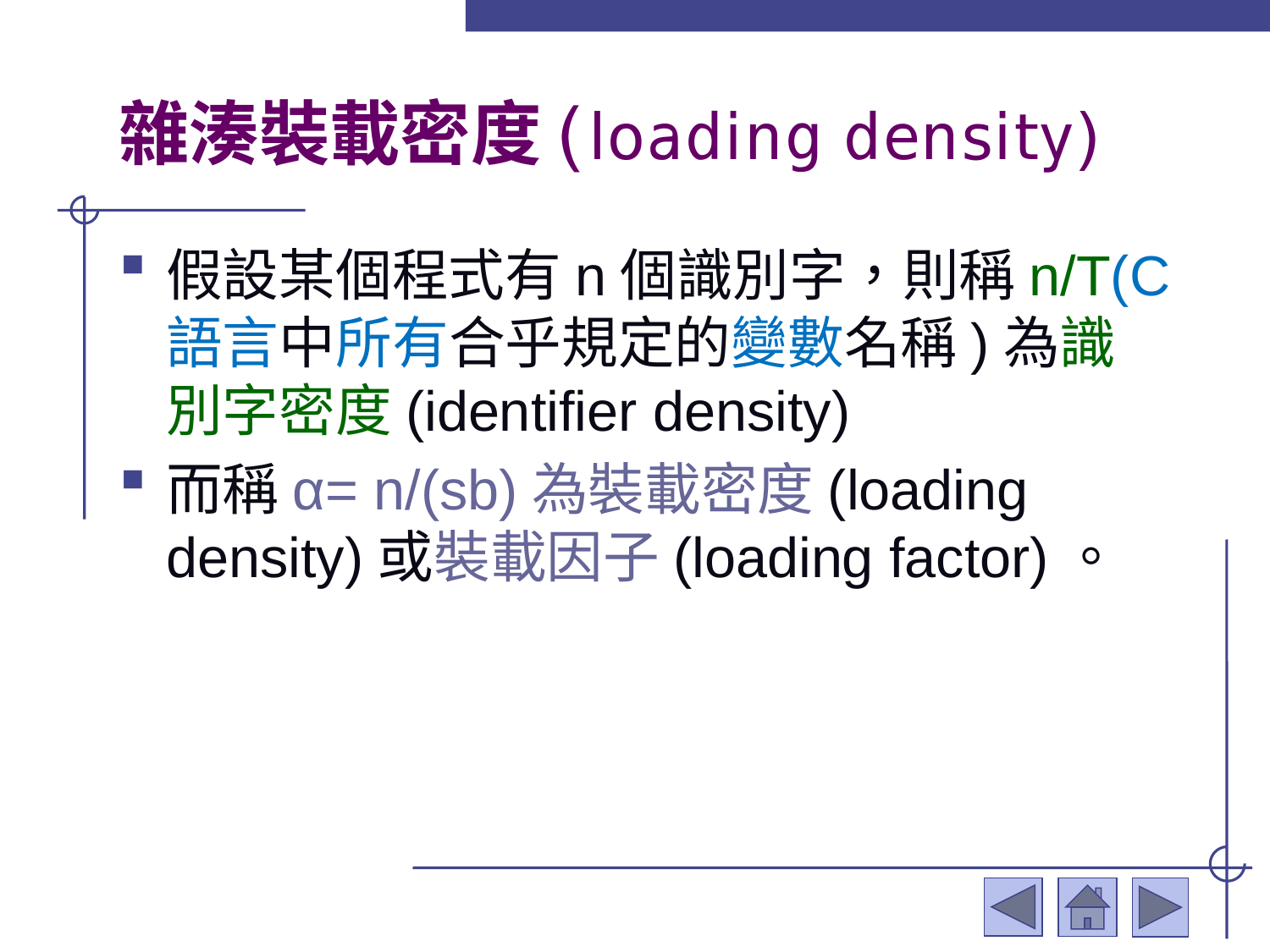

# 雜湊裝載密度(loading density)
假設某個程式有n個識別字，則稱n/T(C語言中所有合乎規定的變數名稱)為識別字密度(identifier density)
而稱α= n/(sb)為裝載密度(loading density)或裝載因子(loading factor)。